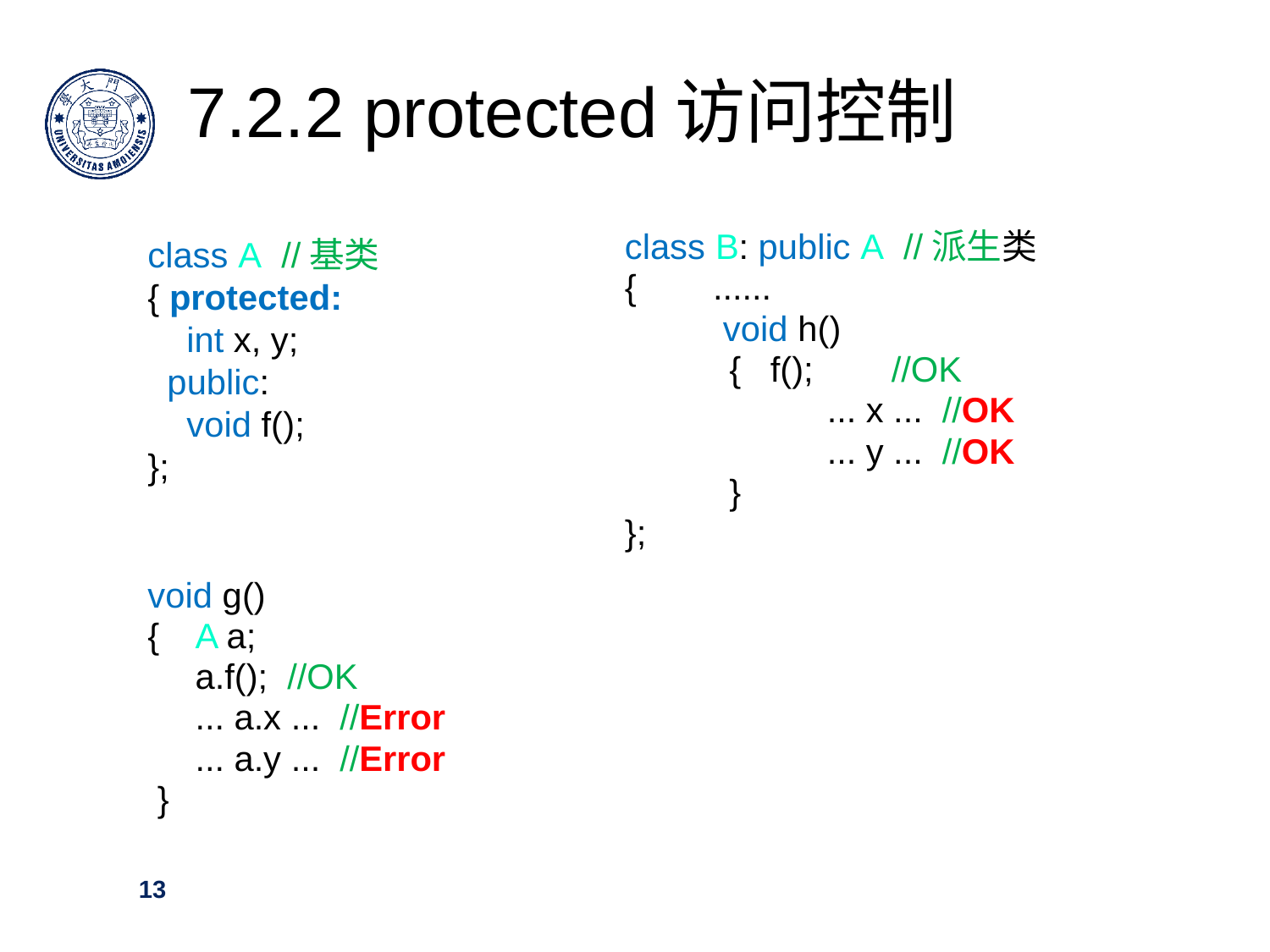

7.2.2 protected访问控制
                                                 class B: public A  //派生类
                                                 {	 ......
		                                          void h()
		                                       {   f();        //OK
			                                    ... x ...  //OK
			                                    ... y ...  //OK
		                                       }
                                                 };
void g()
{	A a;
	a.f();  //OK
	... a.x ...  //Error
	... a.y ...  //Error
 }
class A  //基类
{ protected:
    int x, y;
  public:
    void f();
};
13